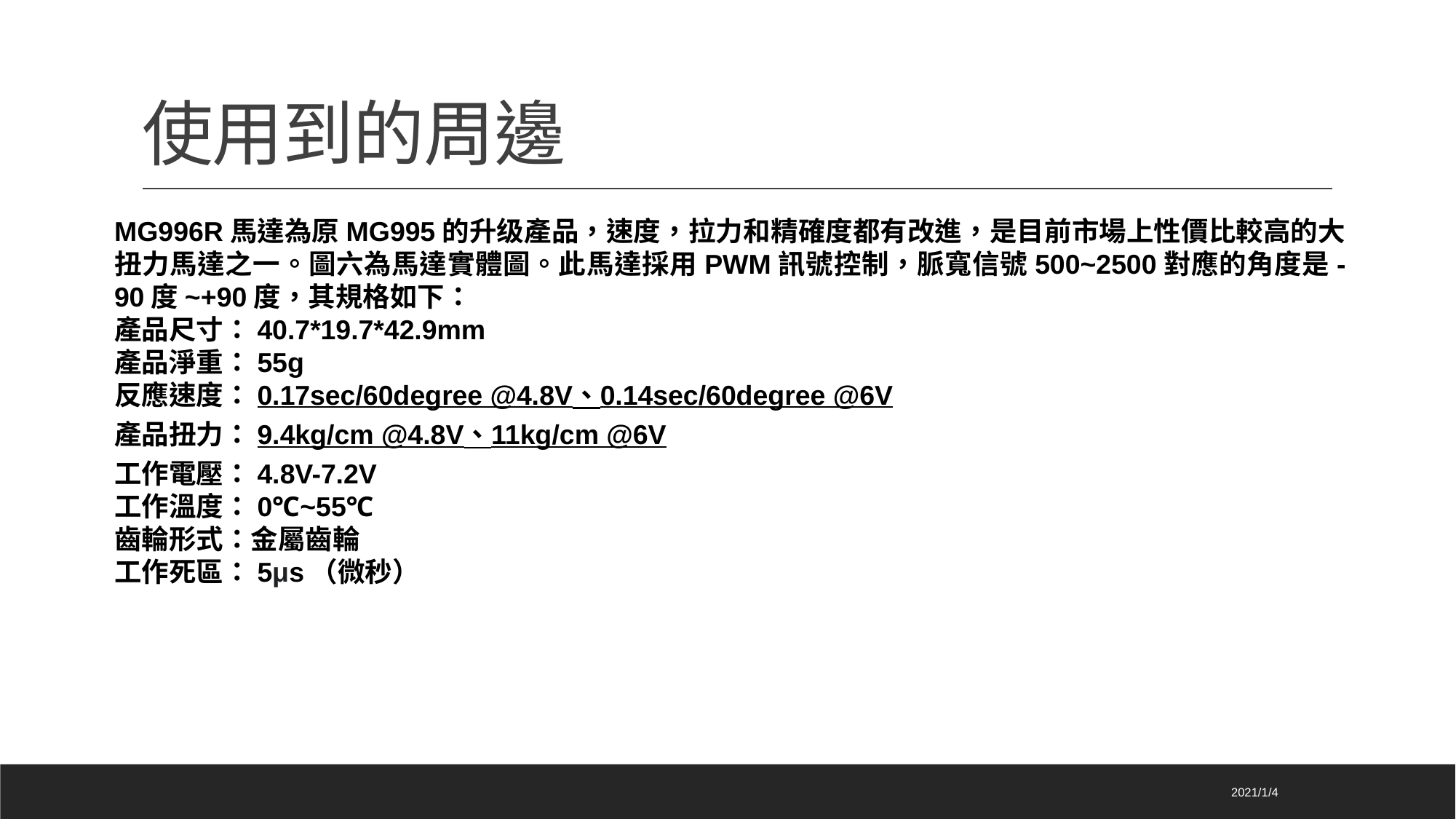

# 使用到的周邊
MG996R馬達為原MG995的升级產品，速度，拉力和精確度都有改進，是目前市場上性價比較高的大扭力馬達之一。圖六為馬達實體圖。此馬達採用PWM訊號控制，脈寬信號500~2500對應的角度是-90度~+90度，其規格如下：
產品尺寸：40.7*19.7*42.9mm
產品淨重：55g
反應速度：0.17sec/60degree @4.8V、0.14sec/60degree @6V
產品扭力：9.4kg/cm @4.8V、11kg/cm @6V
工作電壓：4.8V-7.2V
工作溫度：0℃~55℃
齒輪形式：金屬齒輪
工作死區：5μs（微秒）
Rasberry Pi-Pi 作業系統為Raspberry Pi OS，運行TensorFlow版本2.3。
Keras
CNN
PIL,Tkinter,Numpy
MG996R 馬達
2021/1/4